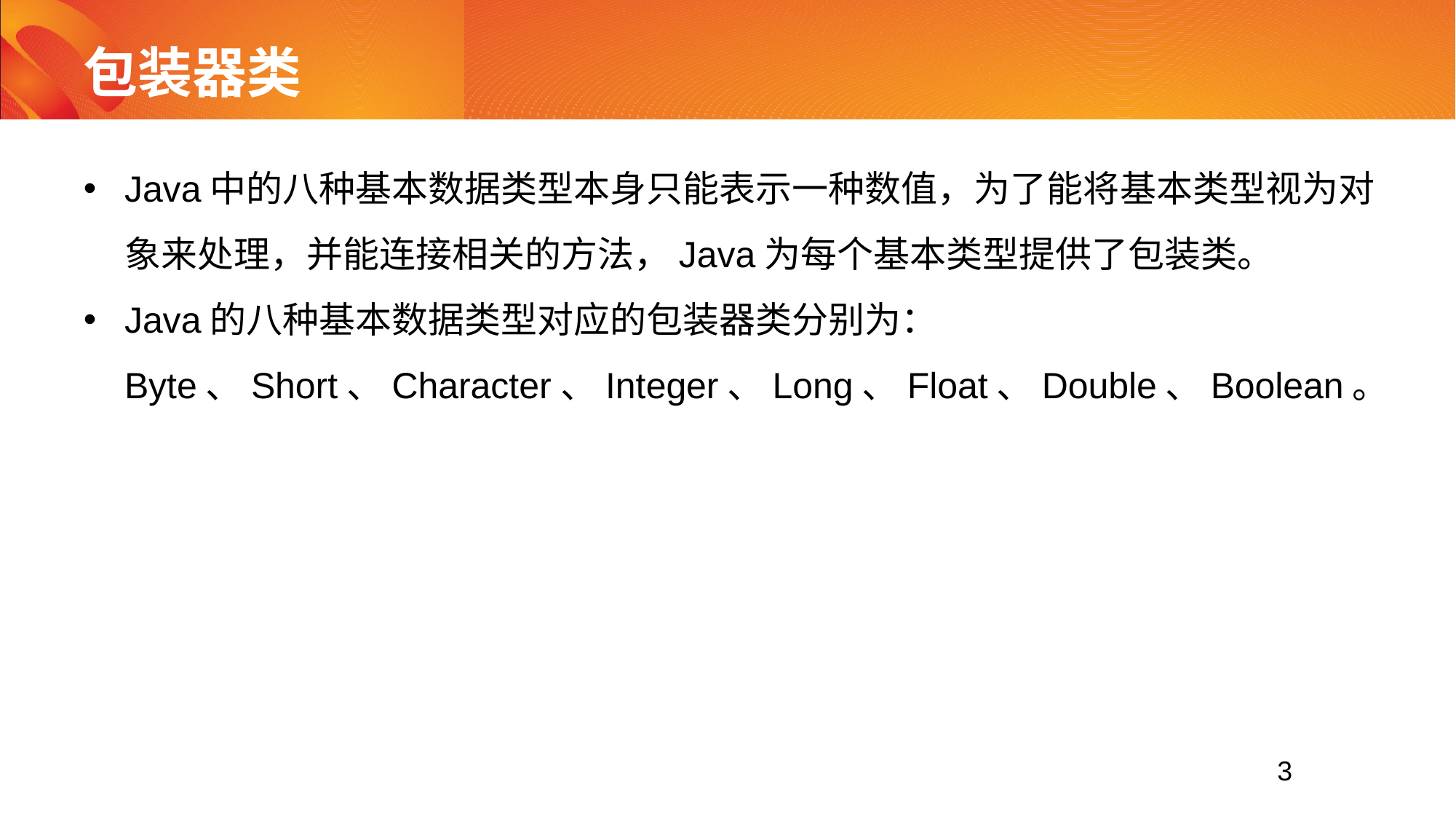

# 包装器类
Java中的八种基本数据类型本身只能表示一种数值，为了能将基本类型视为对象来处理，并能连接相关的方法，Java为每个基本类型提供了包装类。
Java的八种基本数据类型对应的包装器类分别为：Byte、Short、Character、Integer、Long、Float、Double、Boolean。